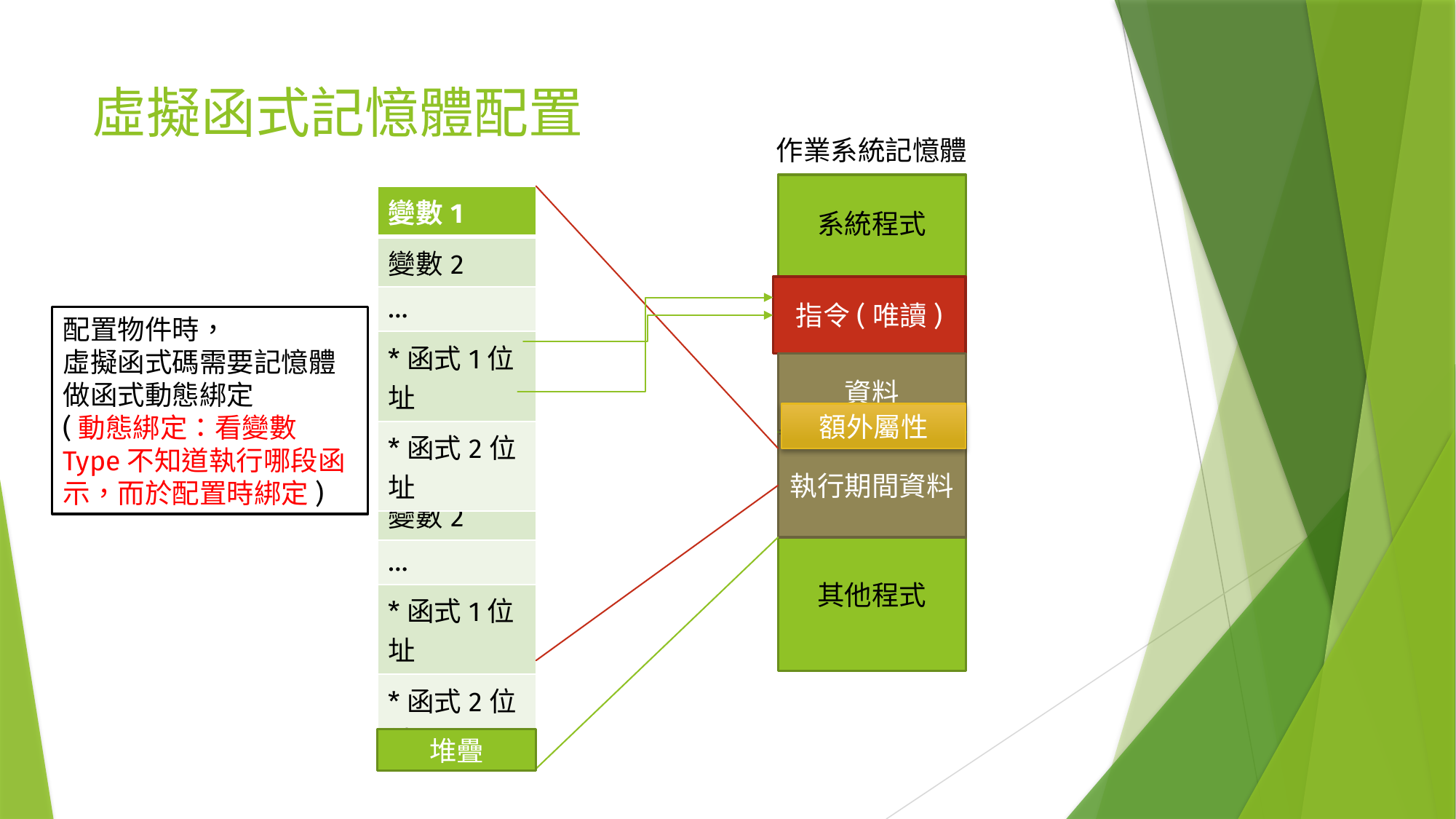

# 虛擬函式記憶體配置
作業系統記憶體

| 變數1 |
| --- |
| 變數2 |
| … |
| \*函式1位址 |
| \*函式2位址 |
系統程式
指令(唯讀)
配置物件時，
虛擬函式碼需要記憶體做函式動態綁定
(動態綁定：看變數 Type不知道執行哪段函示，而於配置時綁定)
資料
額外屬性
執行期間資料
| 變數1 |
| --- |
| 變數2 |
| … |
| \*函式1位址 |
| \*函式2位址 |
其他程式
堆疊